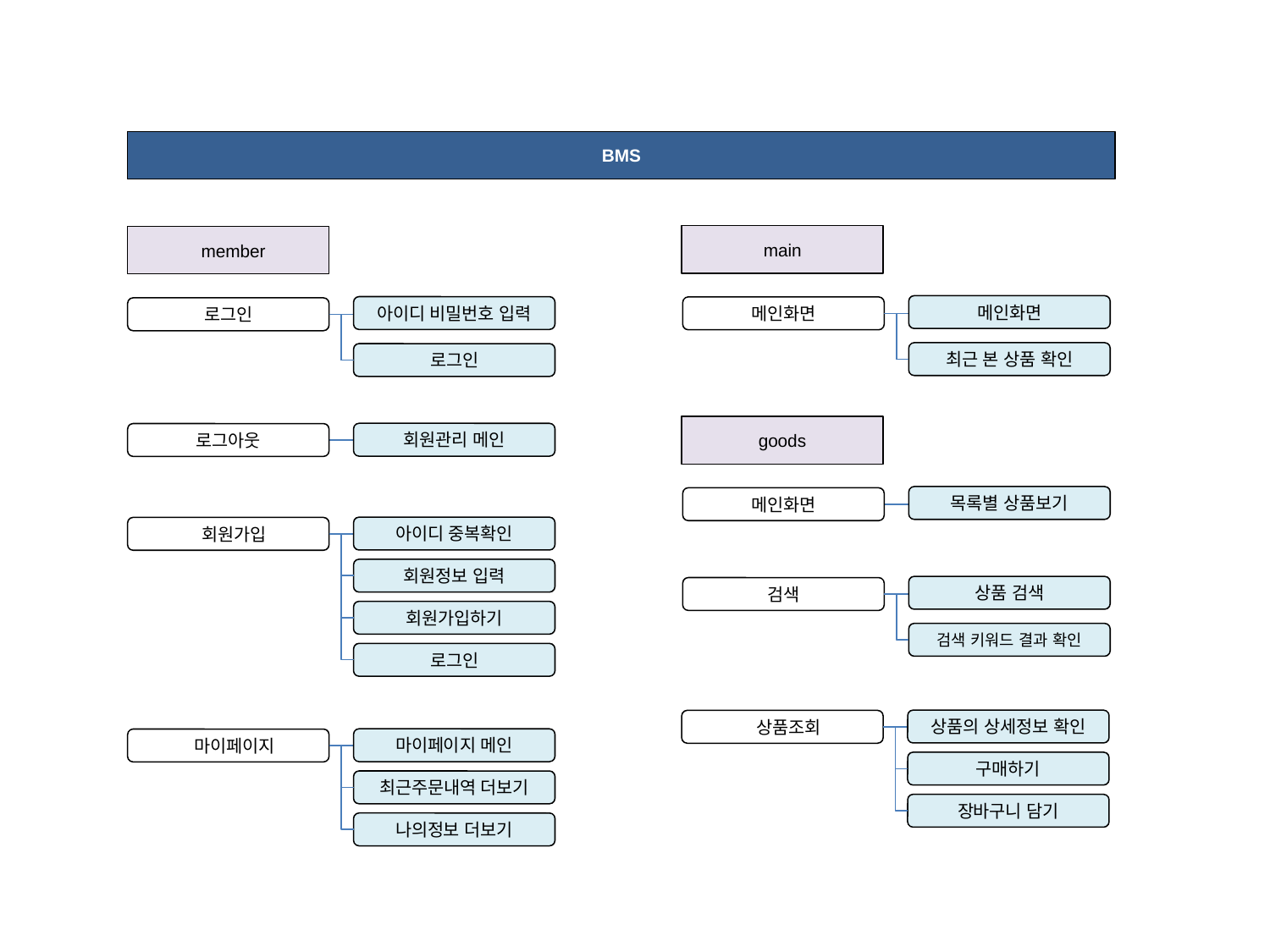

BMS
main
  member
메인화면
아이디 비밀번호 입력
메인화면
로그인
최근 본 상품 확인
로그인
goods
회원관리 메인
로그아웃
목록별 상품보기
메인화면
아이디 중복확인
  회원가입
회원정보 입력
상품 검색
검색
회원가입하기
검색 키워드 결과 확인
로그인
상품의 상세정보 확인
  상품조회
마이페이지 메인
  마이페이지
구매하기
최근주문내역 더보기
장바구니 담기
나의정보 더보기